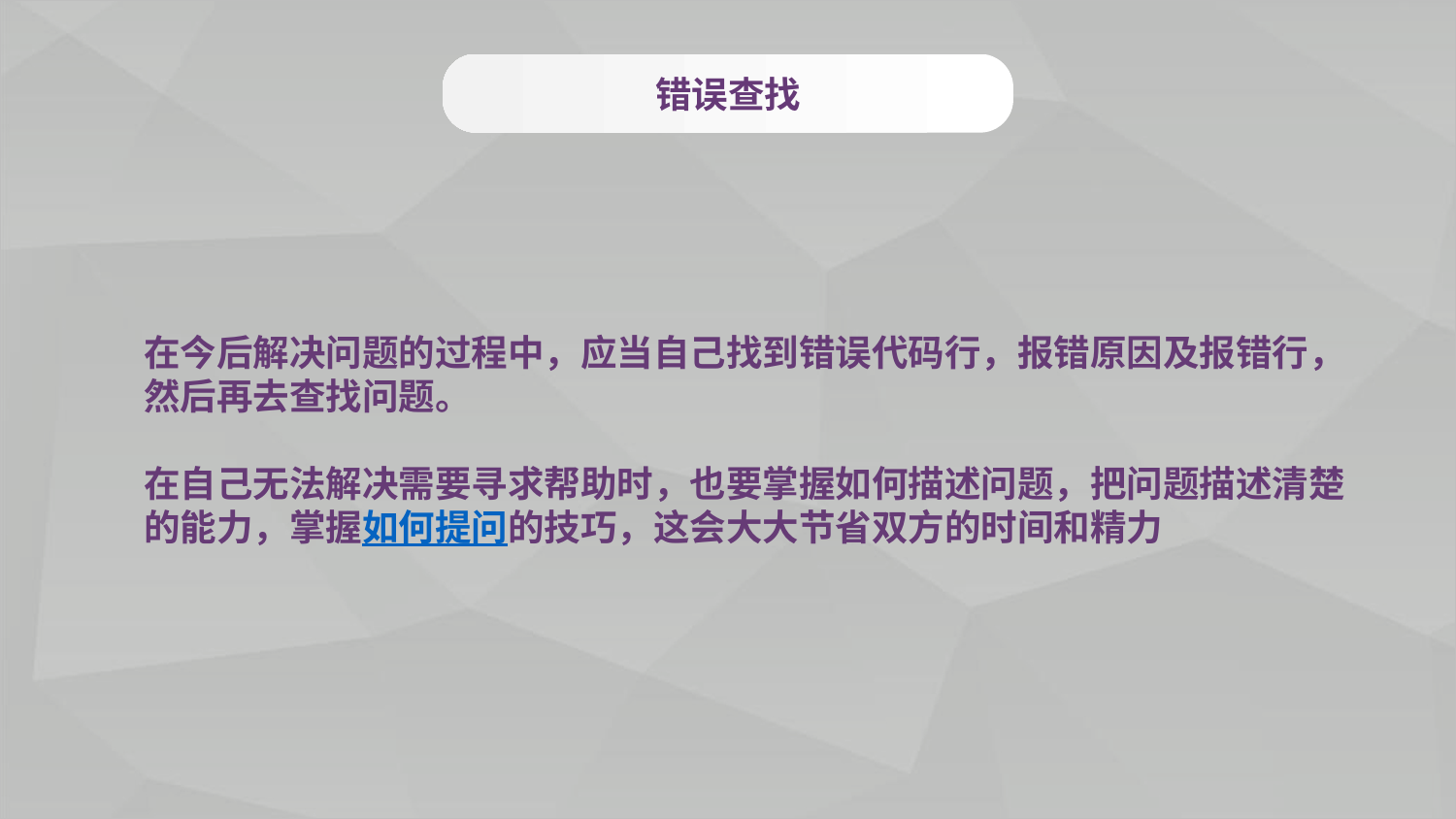

错误查找
在今后解决问题的过程中，应当自己找到错误代码行，报错原因及报错行，然后再去查找问题。

在自己无法解决需要寻求帮助时，也要掌握如何描述问题，把问题描述清楚的能力，掌握如何提问的技巧，这会大大节省双方的时间和精力